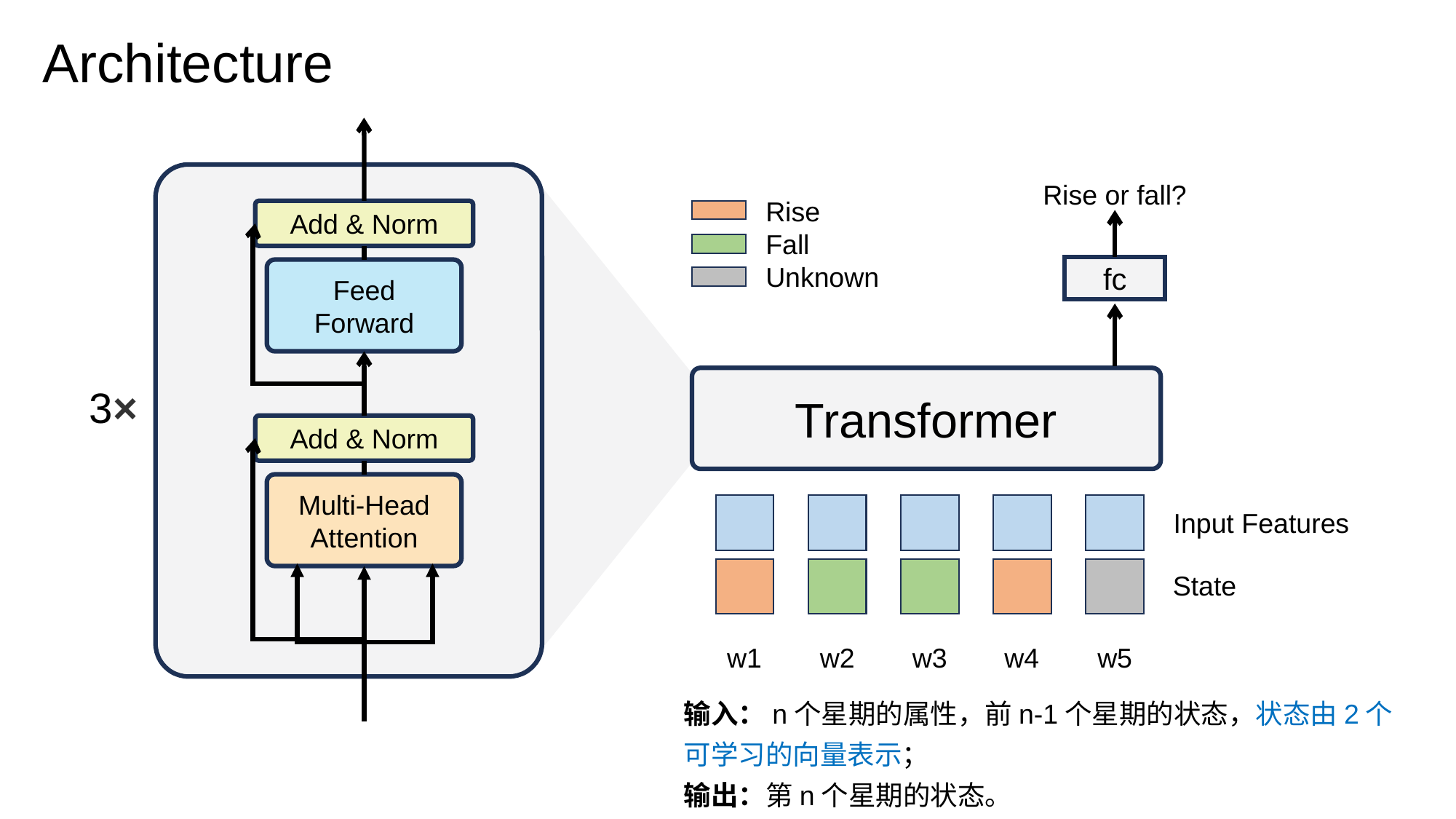

Architecture

Rise or fall?
Rise
Fall
Unknown

Add & Norm

fc
Feed
Forward

Transformer
3×
Add & Norm
Multi-Head
Attention

Input Features

State
w4
w5
w1
w2
w3
输入：n个星期的属性，前n-1个星期的状态，状态由2个可学习的向量表示；
输出：第n个星期的状态。